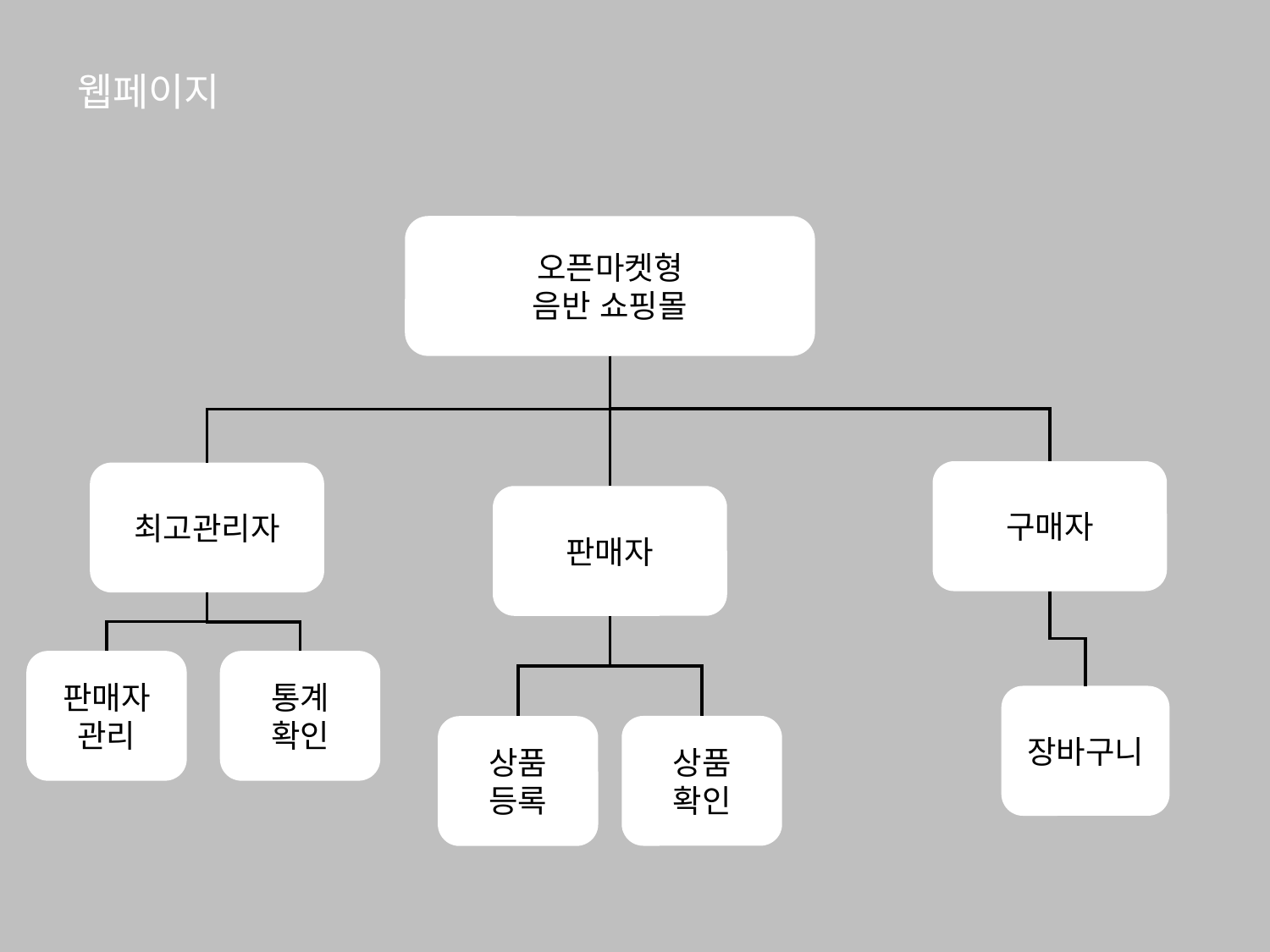

웹페이지
오픈마켓형
음반 쇼핑몰
구매자
최고관리자
판매자
판매자 관리
통계
확인
장바구니
상품
확인
상품
등록